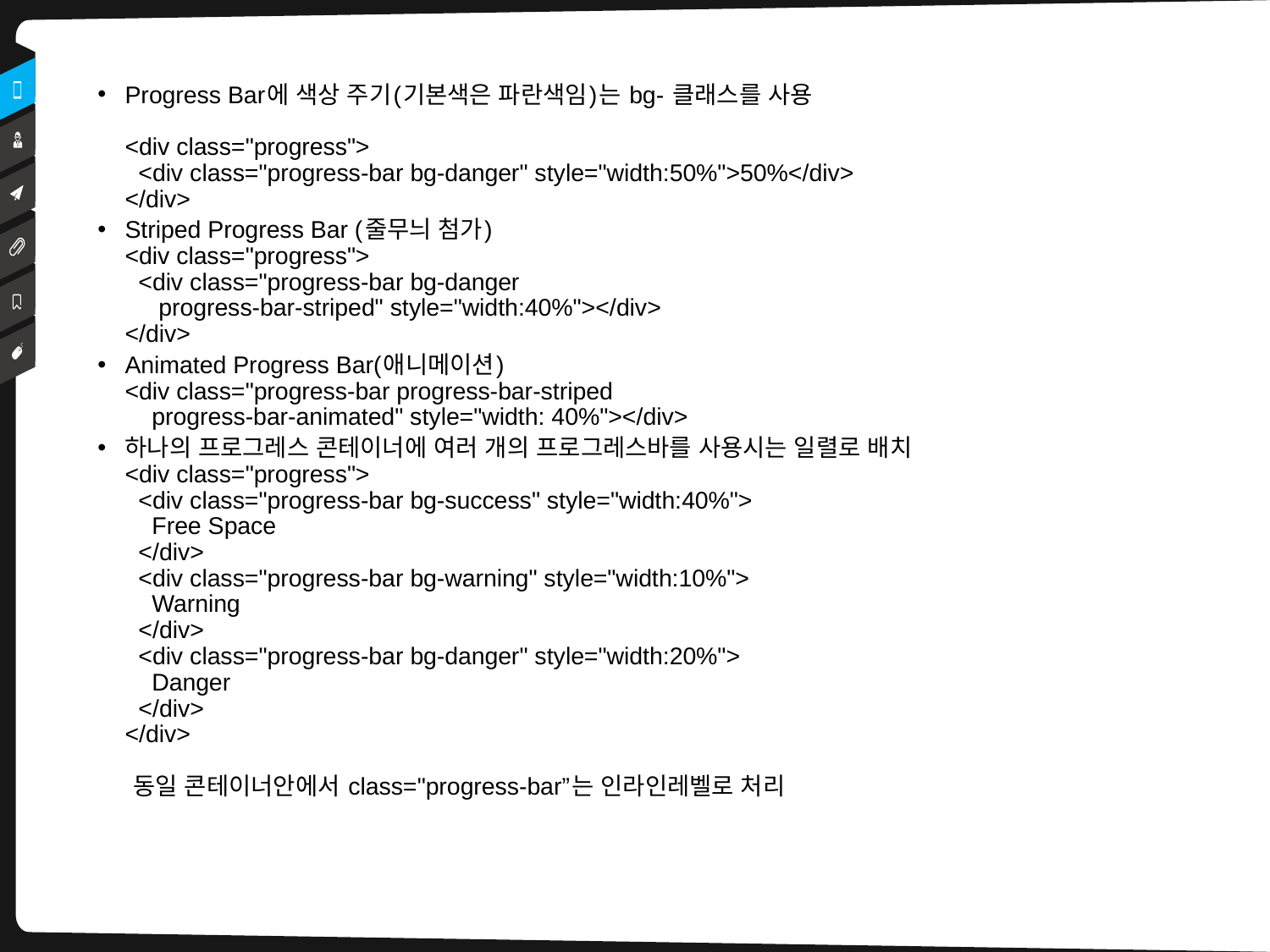

Progress Bar에 색상 주기(기본색은 파란색임)는 bg- 클래스를 사용
<div class="progress">
  <div class="progress-bar bg-danger" style="width:50%">50%</div>
</div>
Striped Progress Bar (줄무늬 첨가)
<div class="progress">
  <div class="progress-bar bg-danger
     progress-bar-striped" style="width:40%"></div>
</div>
Animated Progress Bar(애니메이션)
<div class="progress-bar progress-bar-striped
    progress-bar-animated" style="width: 40%"></div>
하나의 프로그레스 콘테이너에 여러 개의 프로그레스바를 사용시는 일렬로 배치
<div class="progress">
  <div class="progress-bar bg-success" style="width:40%">
    Free Space
  </div>
  <div class="progress-bar bg-warning" style="width:10%">
    Warning
  </div>
  <div class="progress-bar bg-danger" style="width:20%">
    Danger
  </div>
</div>
 동일 콘테이너안에서 class="progress-bar”는 인라인레벨로 처리